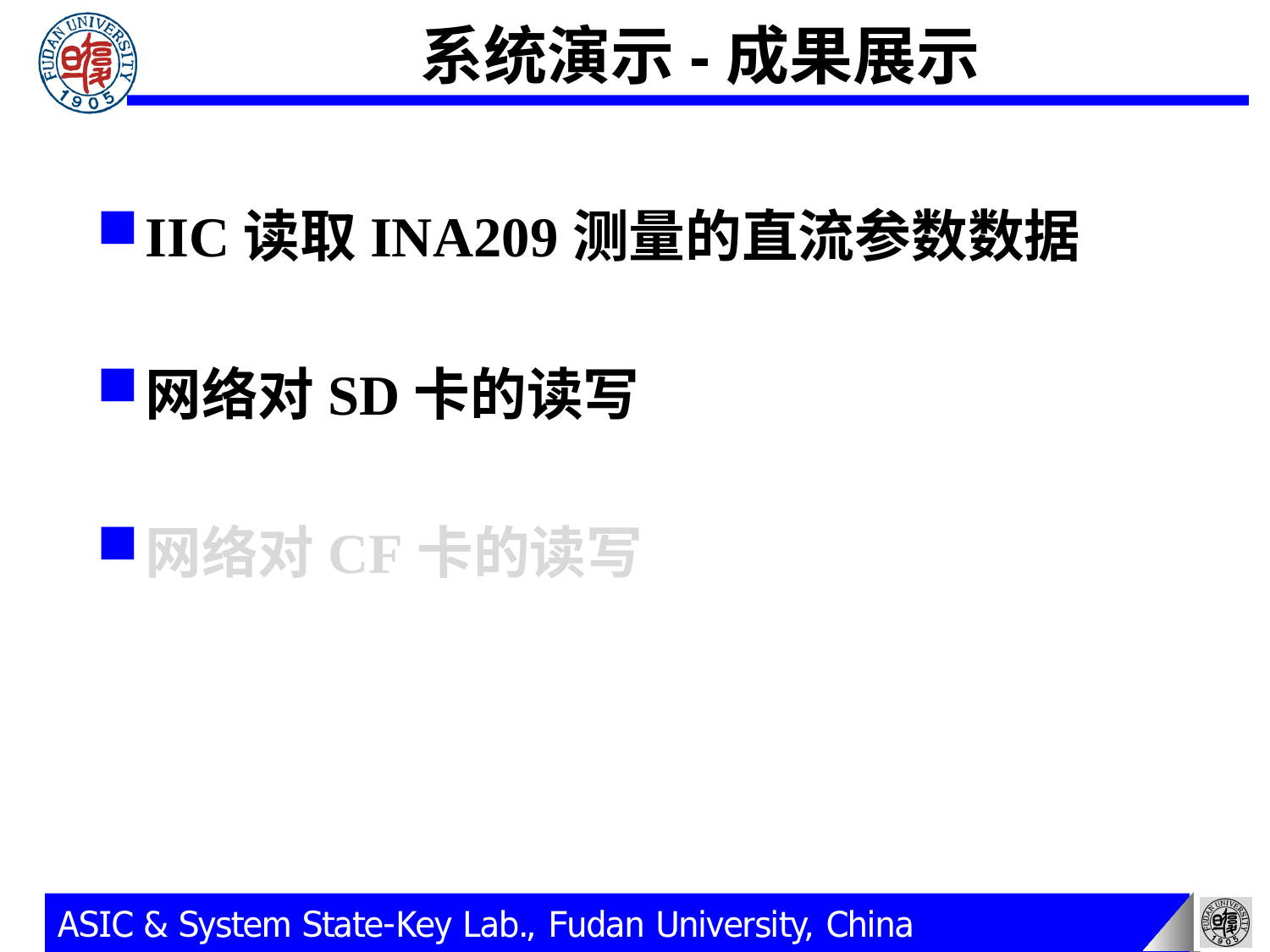

# 系统演示-成果展示

IIC读取INA209测量的直流参数数据

网络对SD卡的读写

网络对CF卡的读写